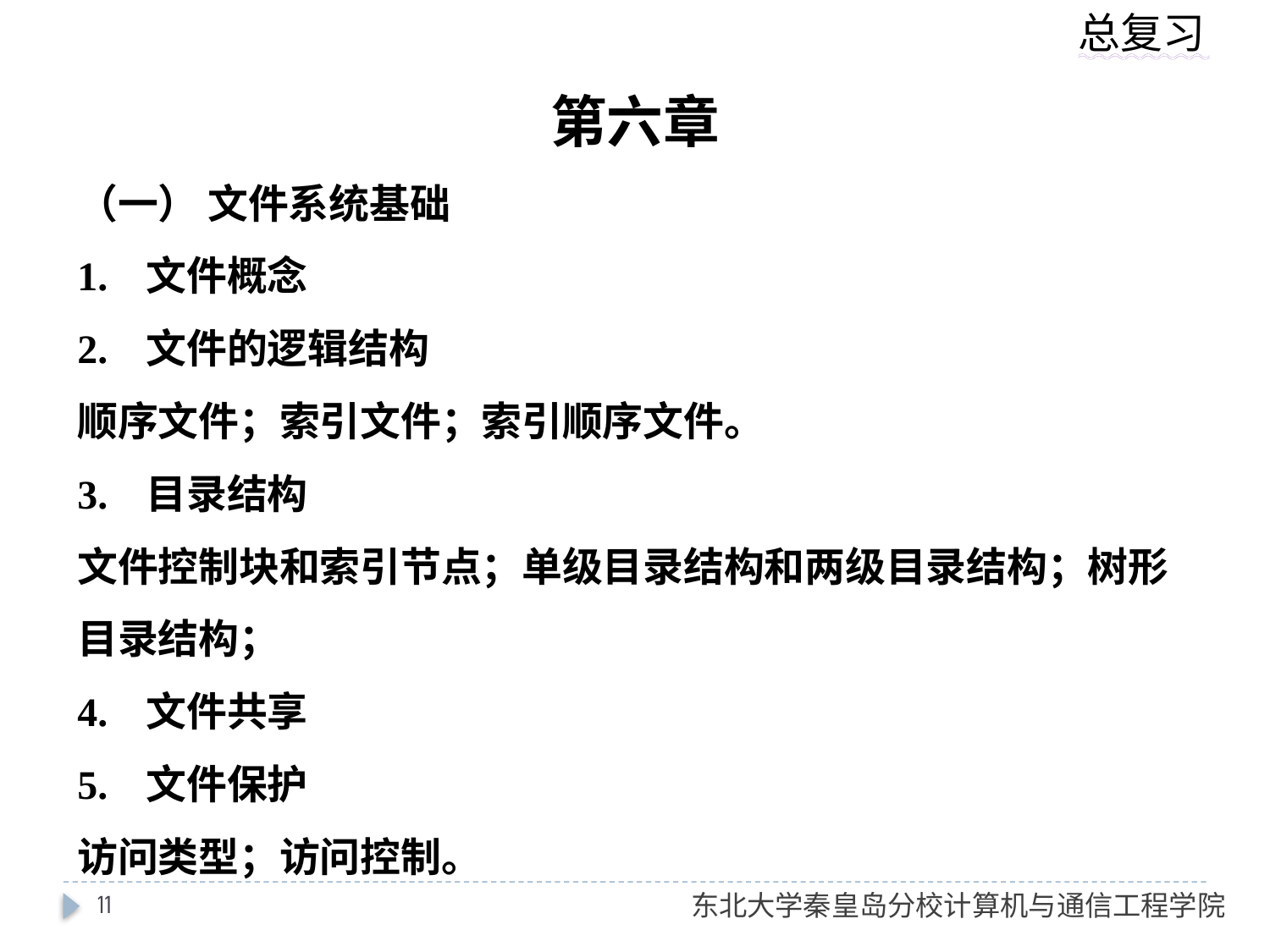

第六章
（一） 文件系统基础
1.   文件概念
2.   文件的逻辑结构
顺序文件；索引文件；索引顺序文件。
3.   目录结构
文件控制块和索引节点；单级目录结构和两级目录结构；树形目录结构；
4.   文件共享
5.   文件保护
访问类型；访问控制。
11